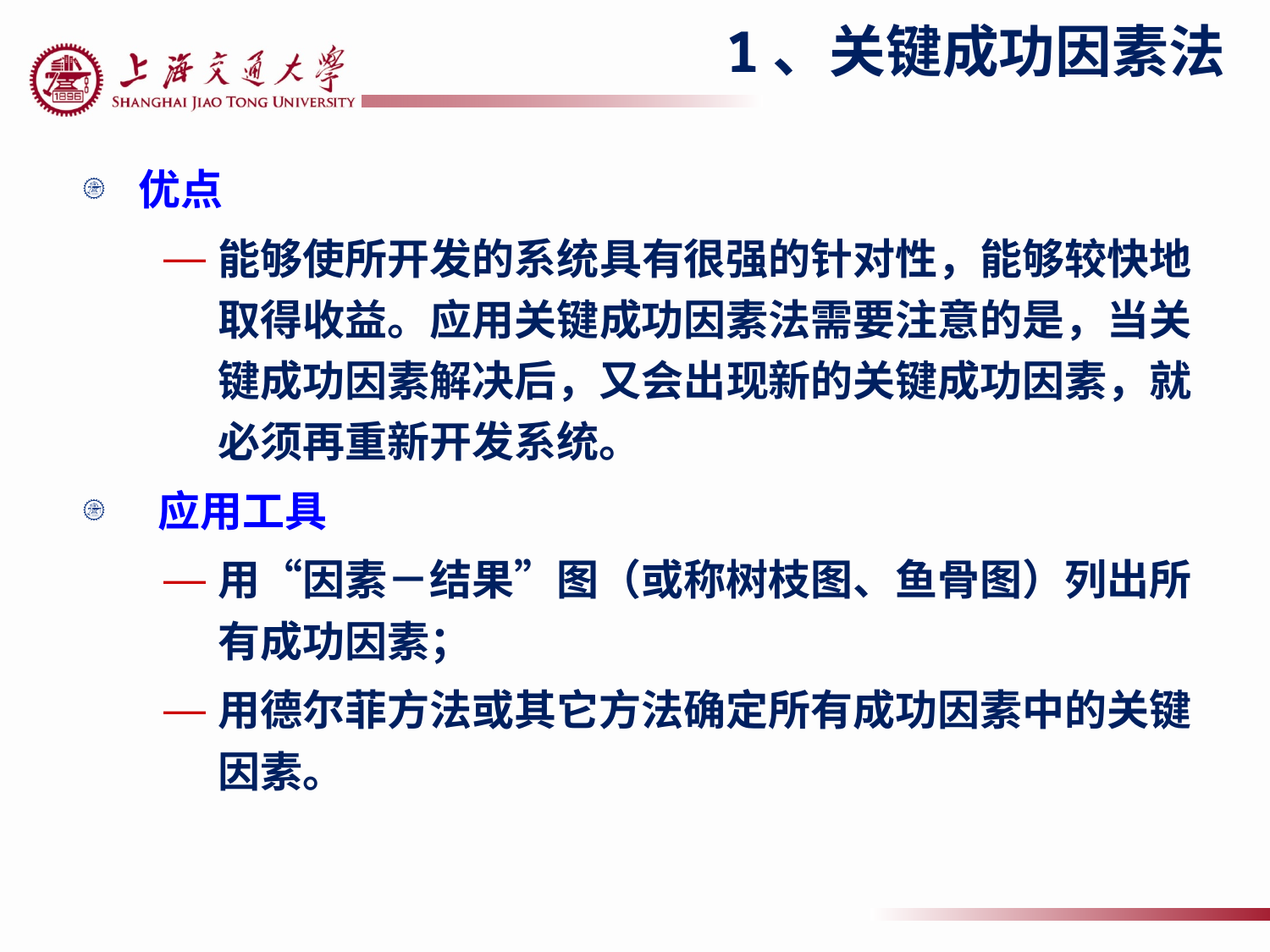

# 1、关键成功因素法
优点
能够使所开发的系统具有很强的针对性，能够较快地取得收益。应用关键成功因素法需要注意的是，当关键成功因素解决后，又会出现新的关键成功因素，就必须再重新开发系统。
 应用工具
用“因素－结果”图（或称树枝图、鱼骨图）列出所有成功因素；
用德尔菲方法或其它方法确定所有成功因素中的关键因素。

39